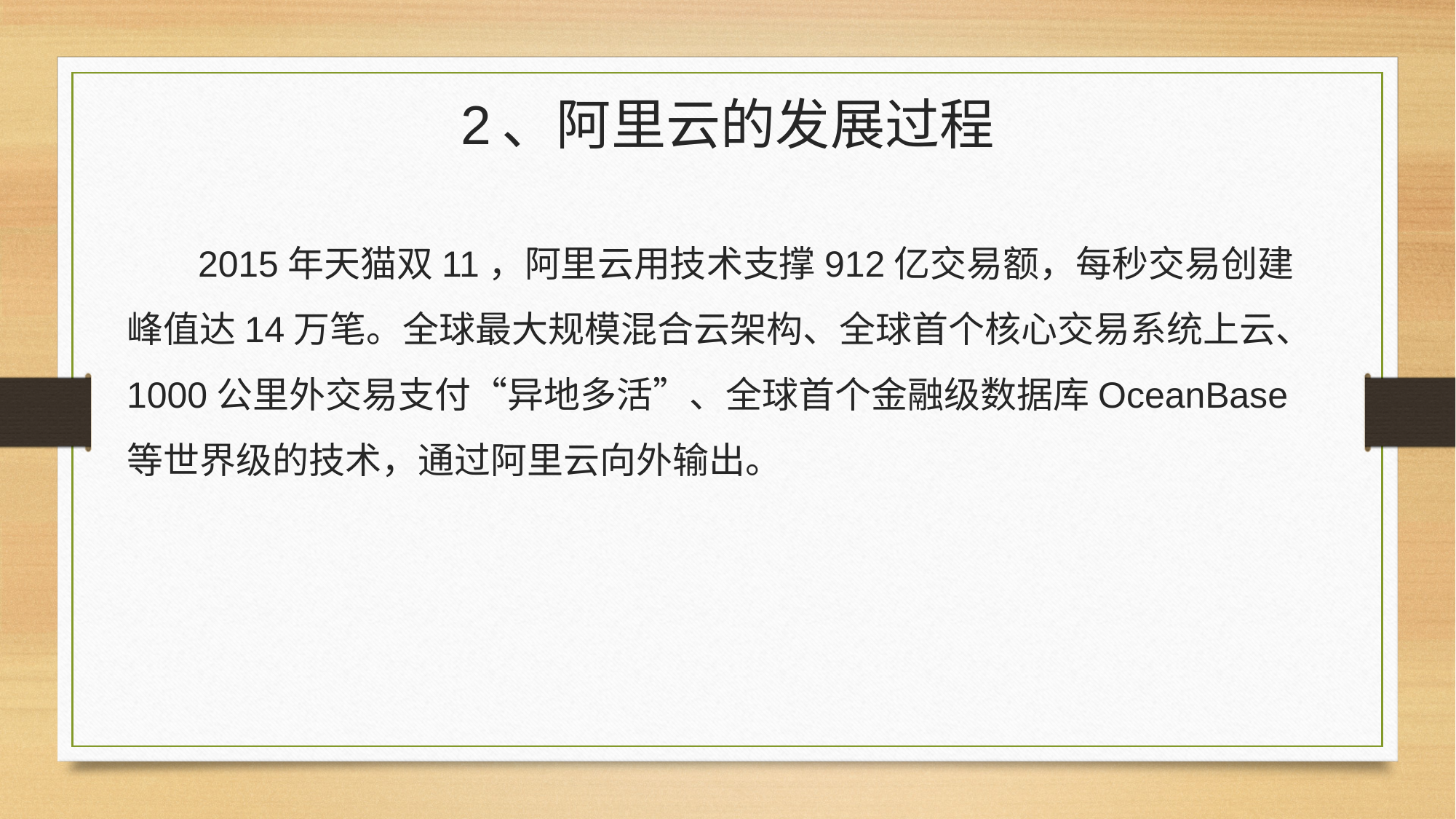

# 2、阿里云的发展过程
       2015年天猫双11，阿里云用技术支撑912亿交易额，每秒交易创建峰值达14万笔。全球最大规模混合云架构、全球首个核心交易系统上云、1000公里外交易支付“异地多活”、全球首个金融级数据库OceanBase等世界级的技术，通过阿里云向外输出。